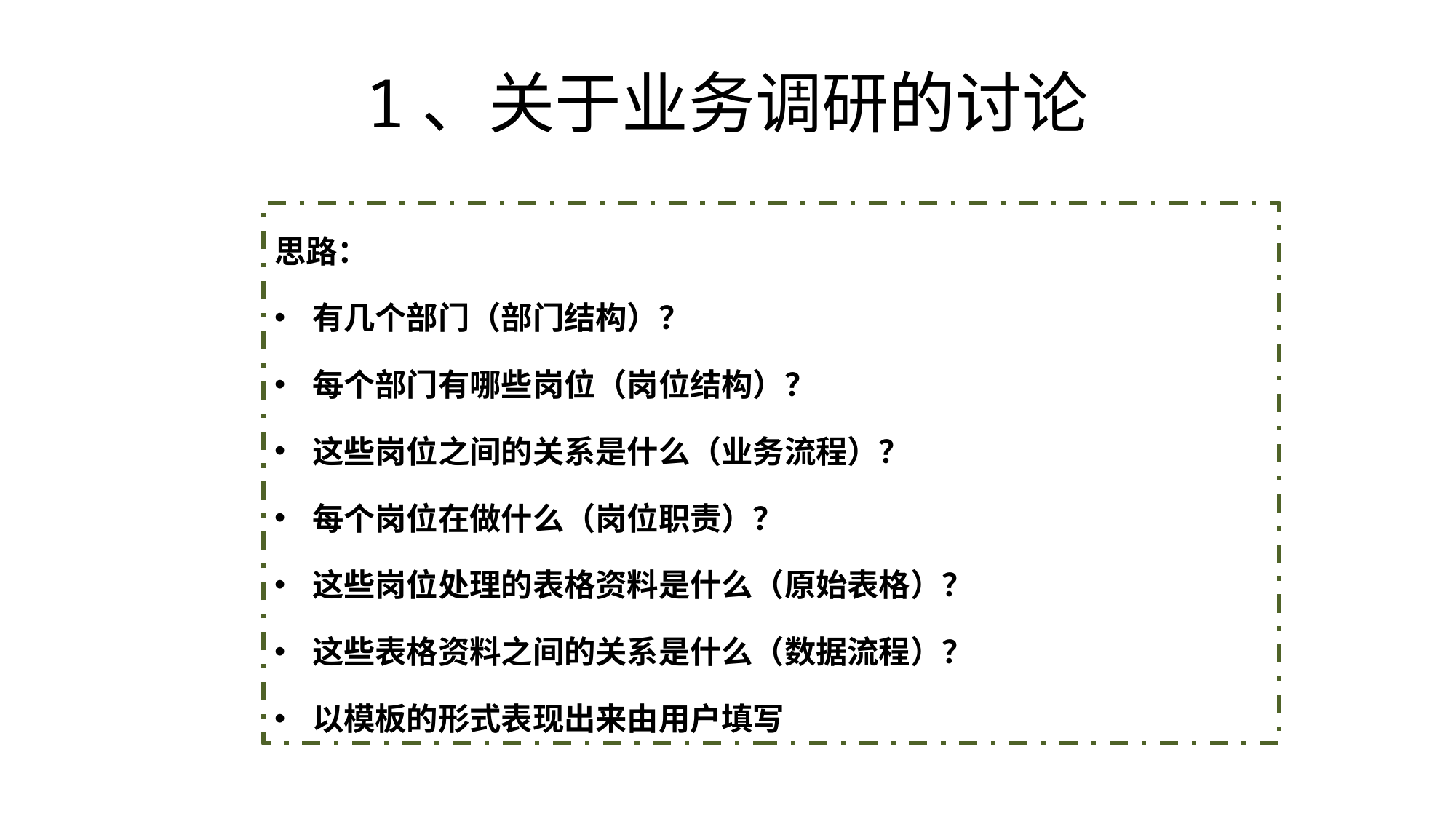

# 1、关于业务调研的讨论
思路：
有几个部门（部门结构）？
每个部门有哪些岗位（岗位结构）？
这些岗位之间的关系是什么（业务流程）？
每个岗位在做什么（岗位职责）？
这些岗位处理的表格资料是什么（原始表格）？
这些表格资料之间的关系是什么（数据流程）？
以模板的形式表现出来由用户填写